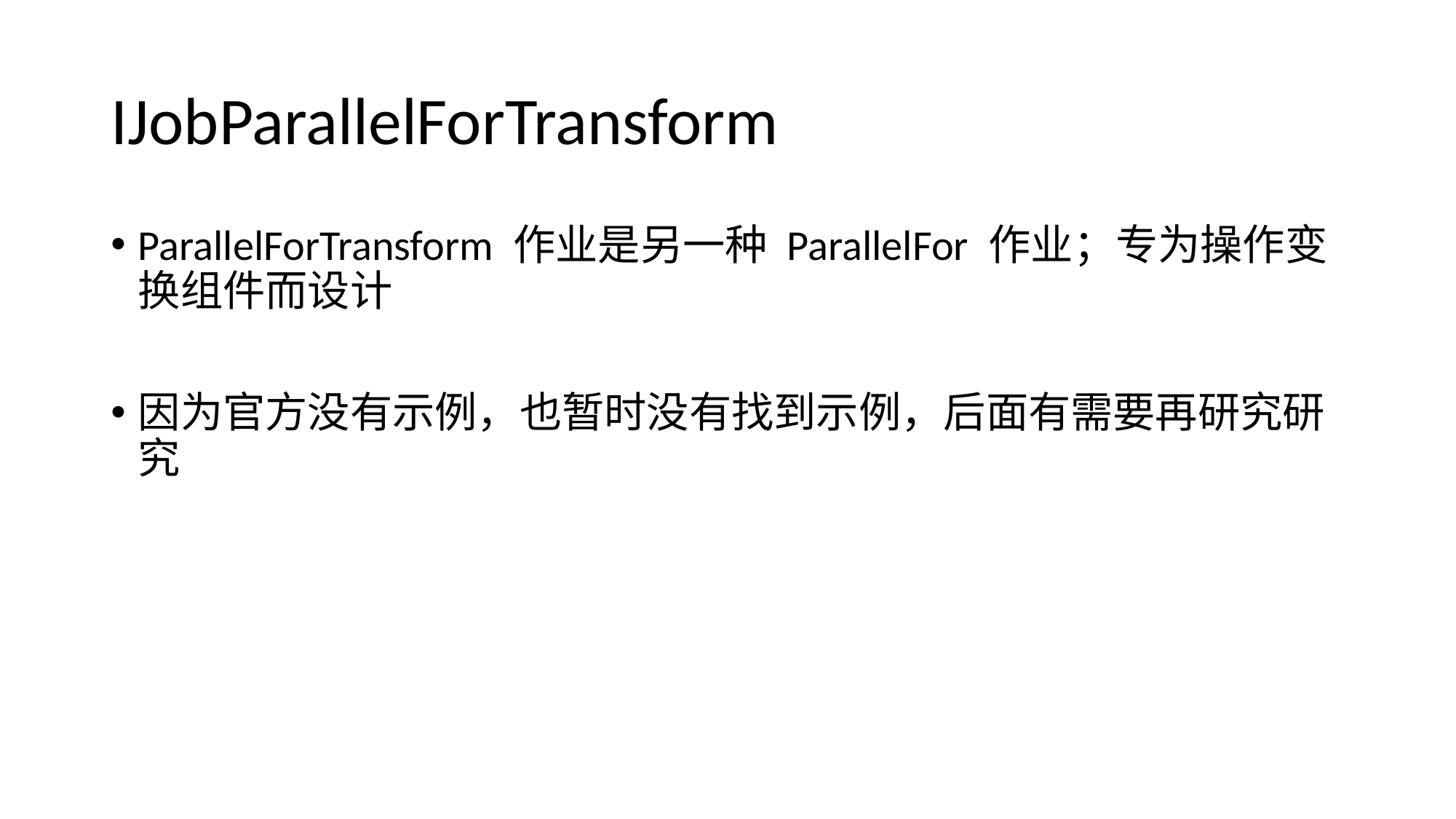

# IJobParallelForTransform
ParallelForTransform 作业是另一种 ParallelFor 作业；专为操作变换组件而设计

因为官方没有示例，也暂时没有找到示例，后面有需要再研究研究